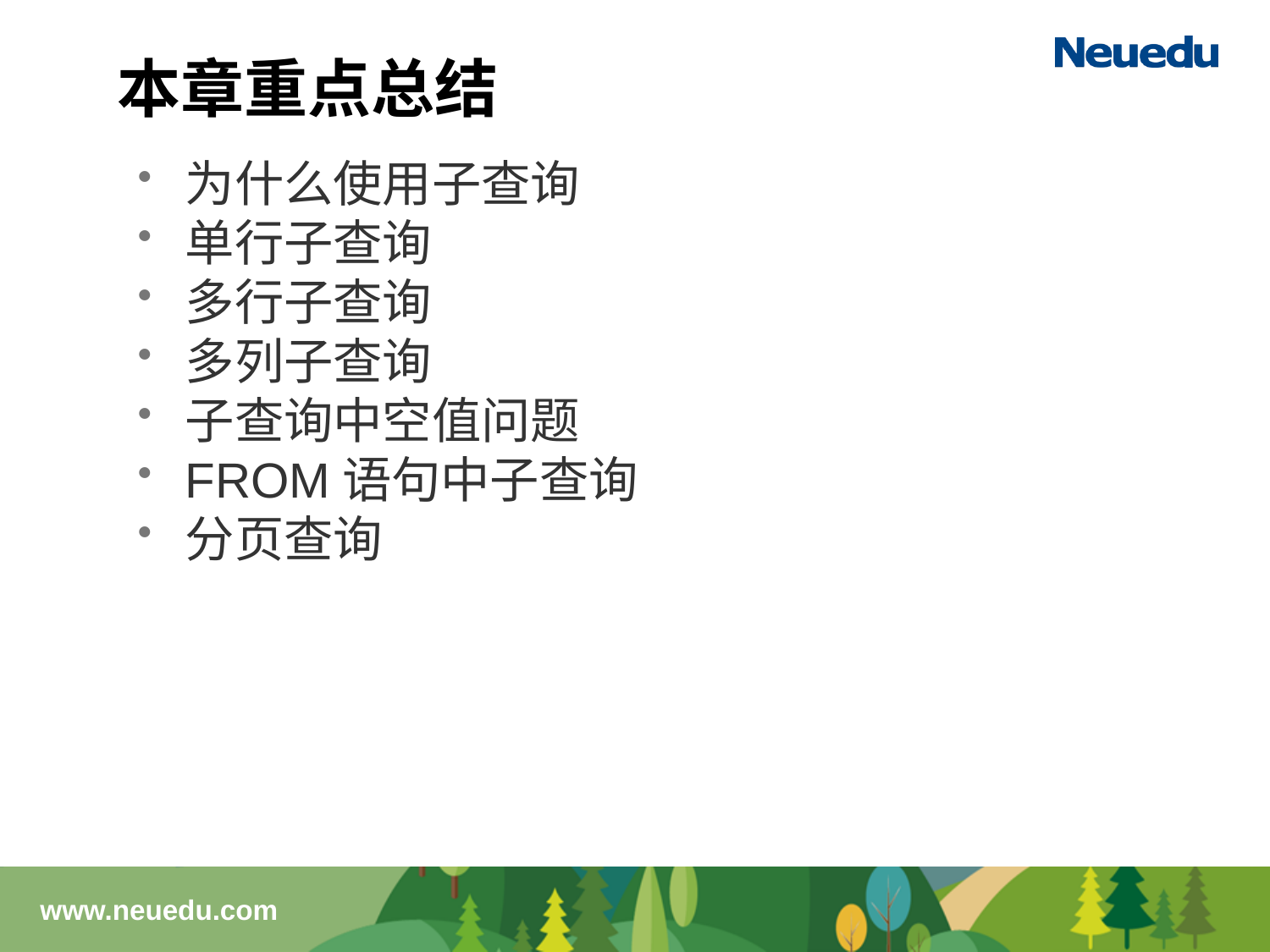

本章重点总结
为什么使用子查询
单行子查询
多行子查询
多列子查询
子查询中空值问题
FROM语句中子查询
分页查询